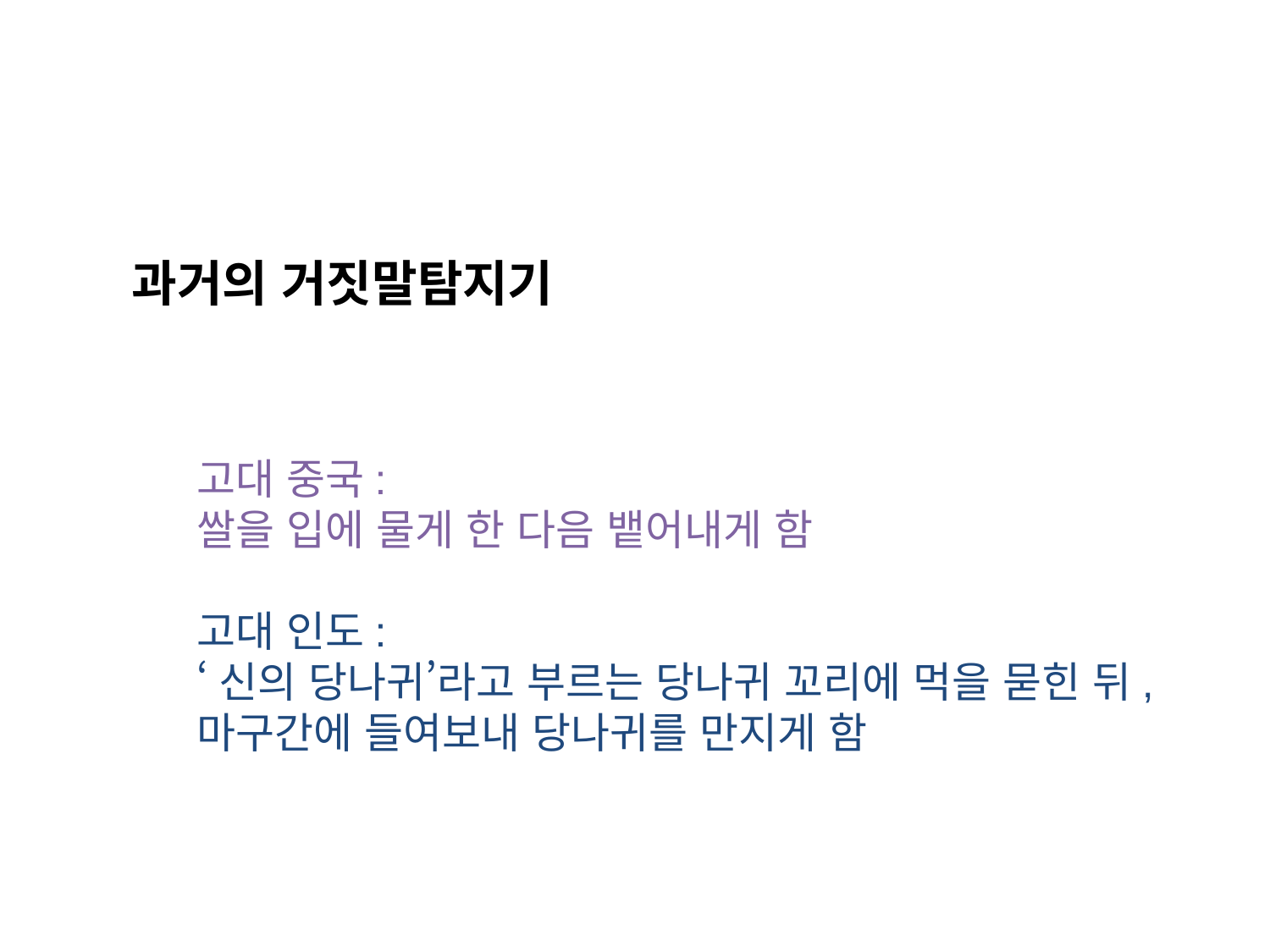

과거의 거짓말탐지기
고대 중국:
쌀을 입에 물게 한 다음 뱉어내게 함

고대 인도:
‘신의 당나귀’라고 부르는 당나귀 꼬리에 먹을 묻힌 뒤,
마구간에 들여보내 당나귀를 만지게 함